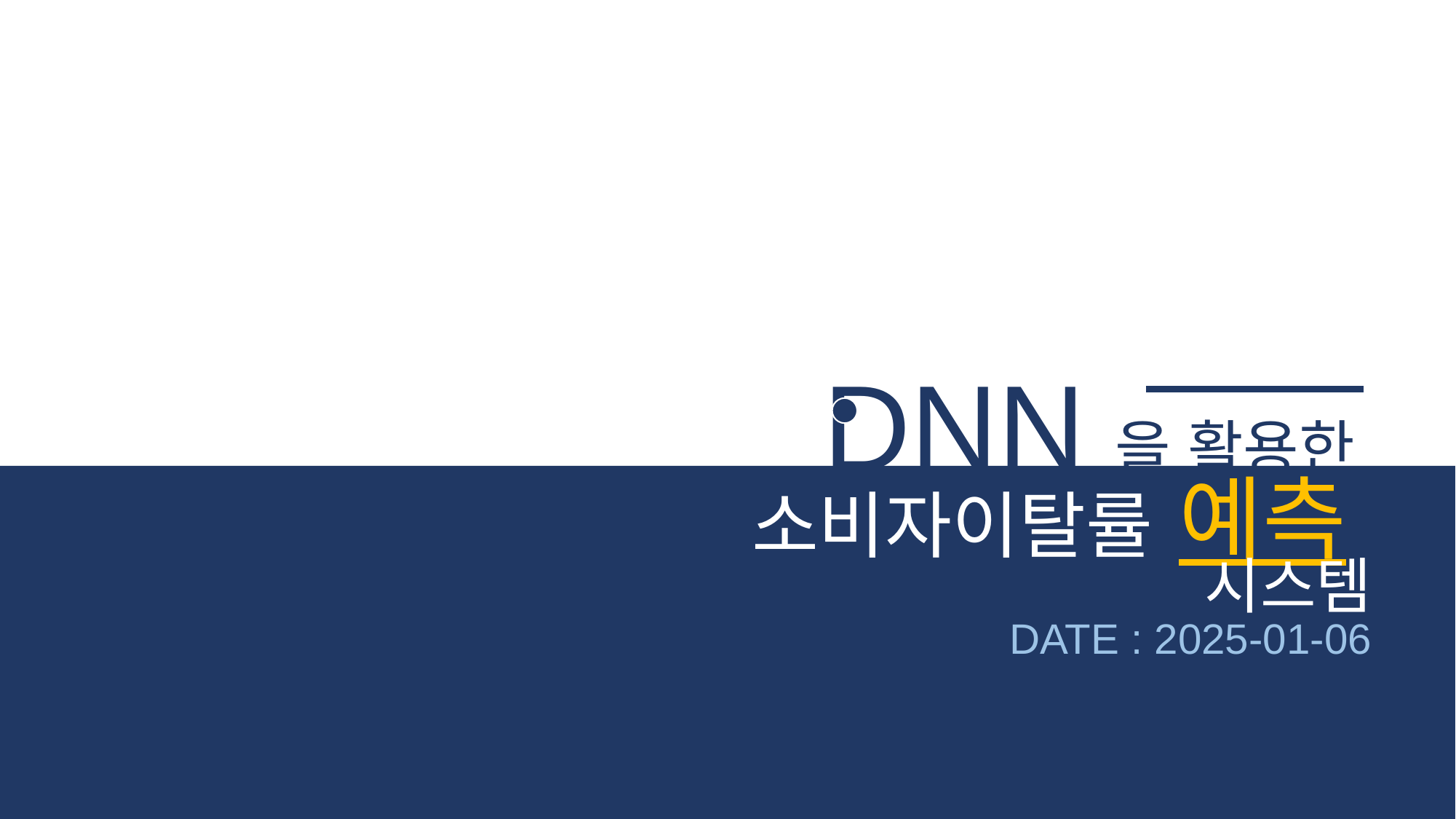

# DNN을 활용한 소비자이탈률 예측 시스템

DATE : 2025-01-06